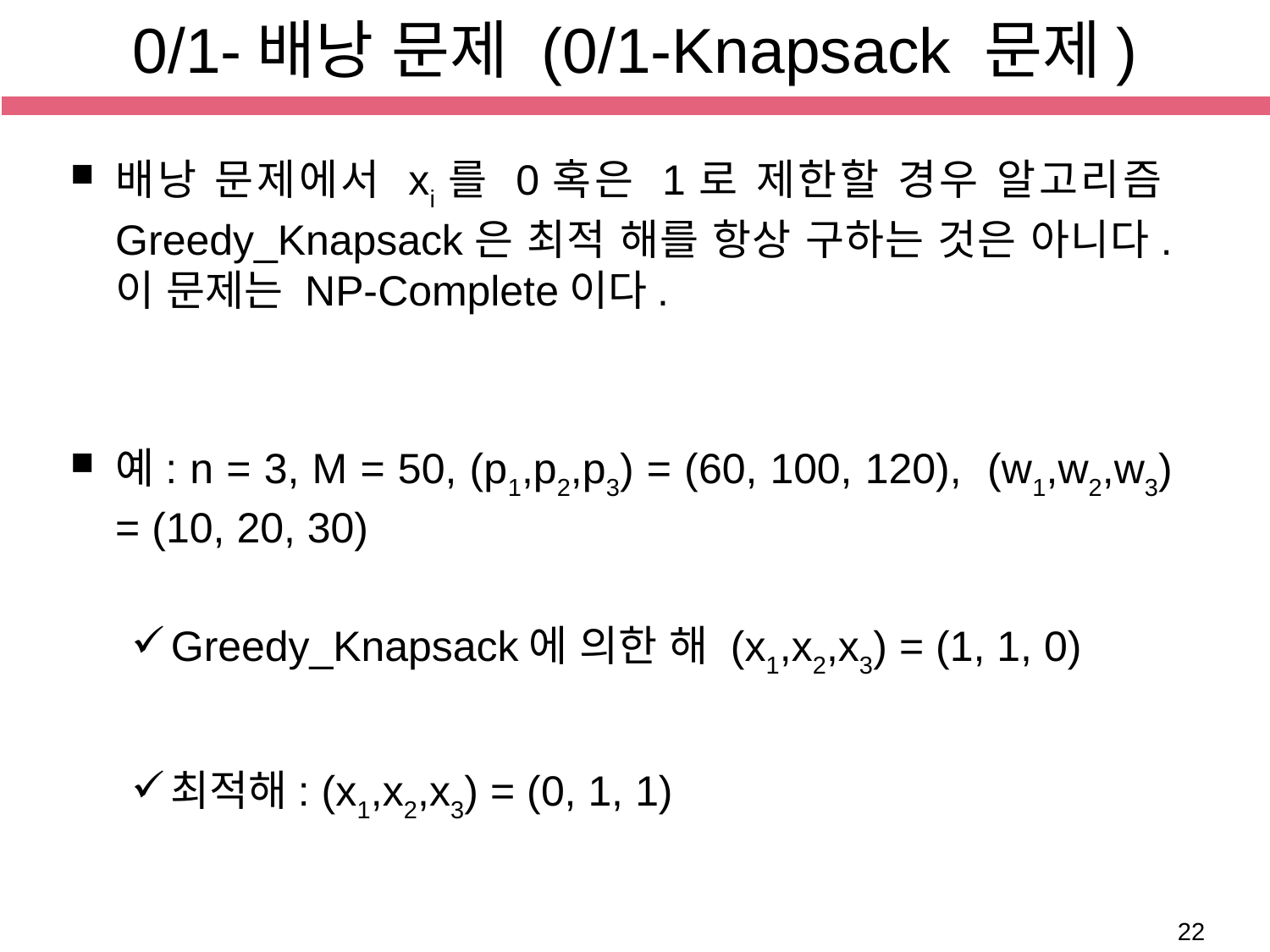

0/1-배낭 문제 (0/1-Knapsack 문제)
배낭 문제에서 xi를 0혹은 1로 제한할 경우 알고리즘Greedy_Knapsack은 최적 해를 항상 구하는 것은 아니다. 이 문제는 NP-Complete이다.

예: n = 3, M = 50, (p1,p2,p3) = (60, 100, 120),  (w1,w2,w3) = (10, 20, 30)

Greedy_Knapsack에 의한 해 (x1,x2,x3) = (1, 1, 0)

최적해: (x1,x2,x3) = (0, 1, 1)